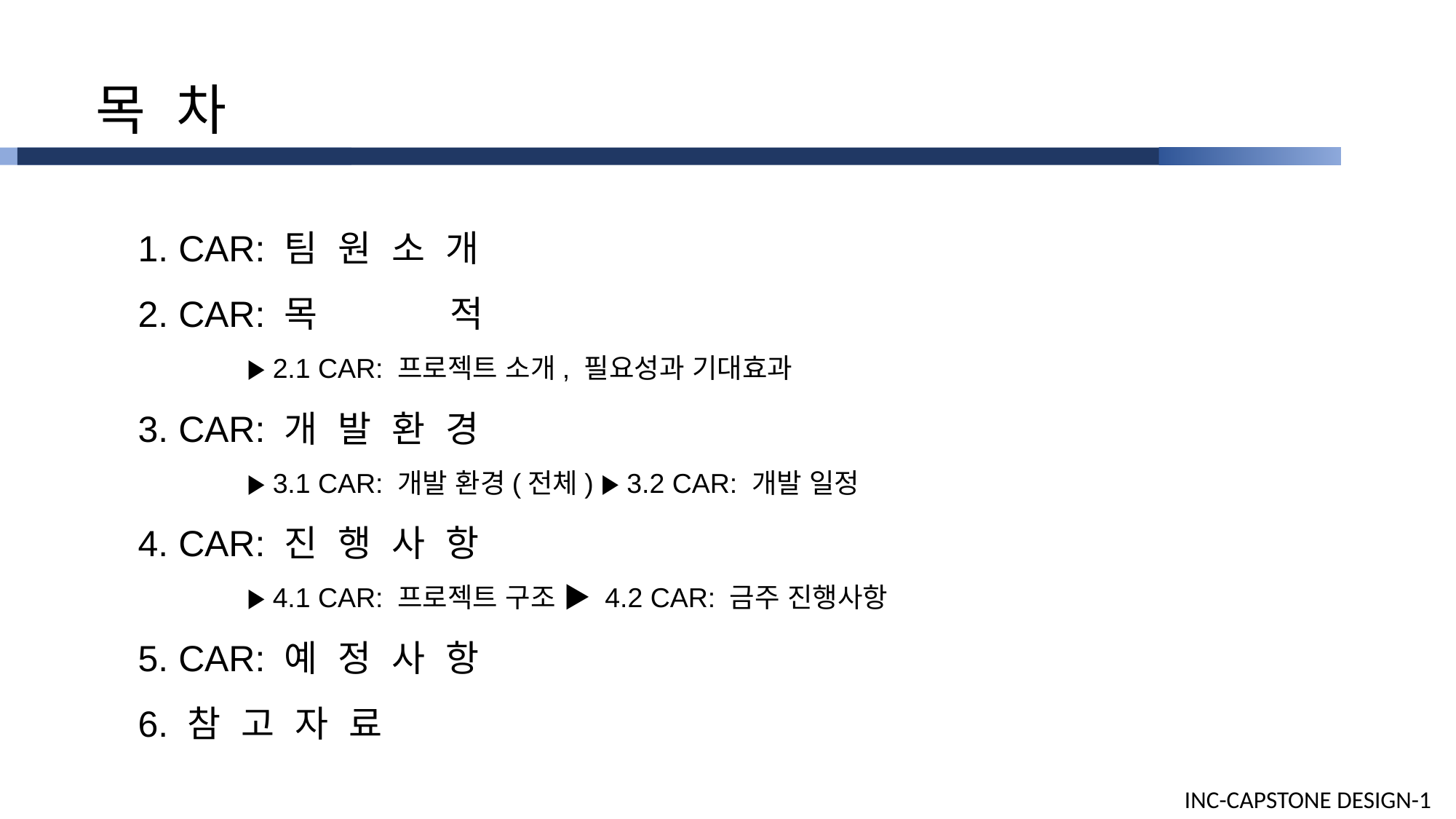

목  차
1. CAR: 팀  원  소  개
2. CAR: 목             적
	▶ 2.1 CAR: 프로젝트 소개, 필요성과 기대효과
3. CAR: 개  발  환  경
	▶ 3.1 CAR: 개발 환경(전체) ▶ 3.2 CAR: 개발 일정
4. CAR: 진  행  사  항
	▶ 4.1 CAR: 프로젝트 구조 ▶ 4.2 CAR: 금주 진행사항
5. CAR: 예  정  사  항
6. 참  고  자  료